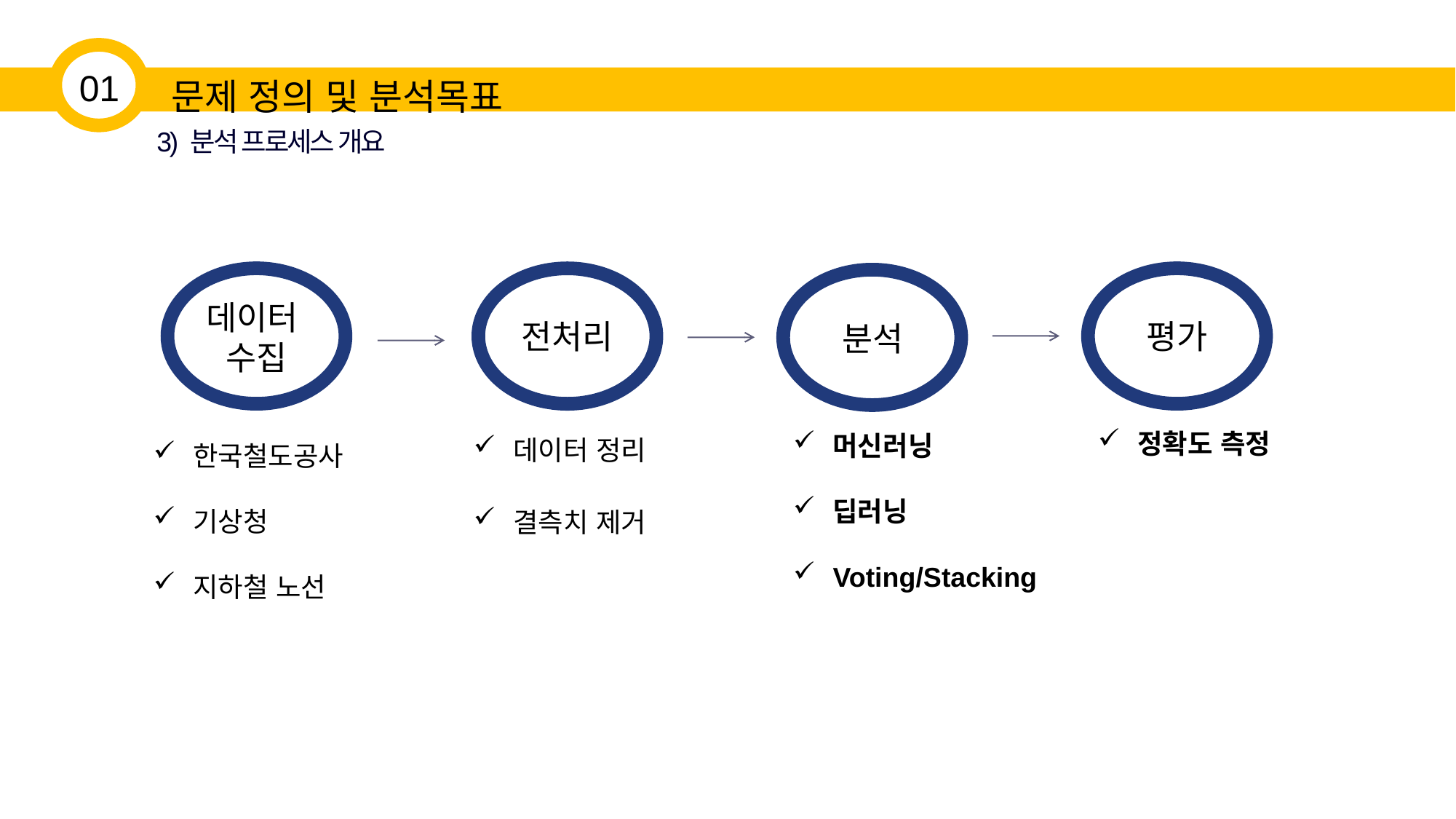

01
문제 정의 및 분석목표

3) 분석 프로세스 개요

데이터
수집
전처리
분석
한국철도공사

기상청

지하철 노선
데이터 정리

결측치 제거
머신러닝

딥러닝

Voting/Stacking

평가
정확도 측정